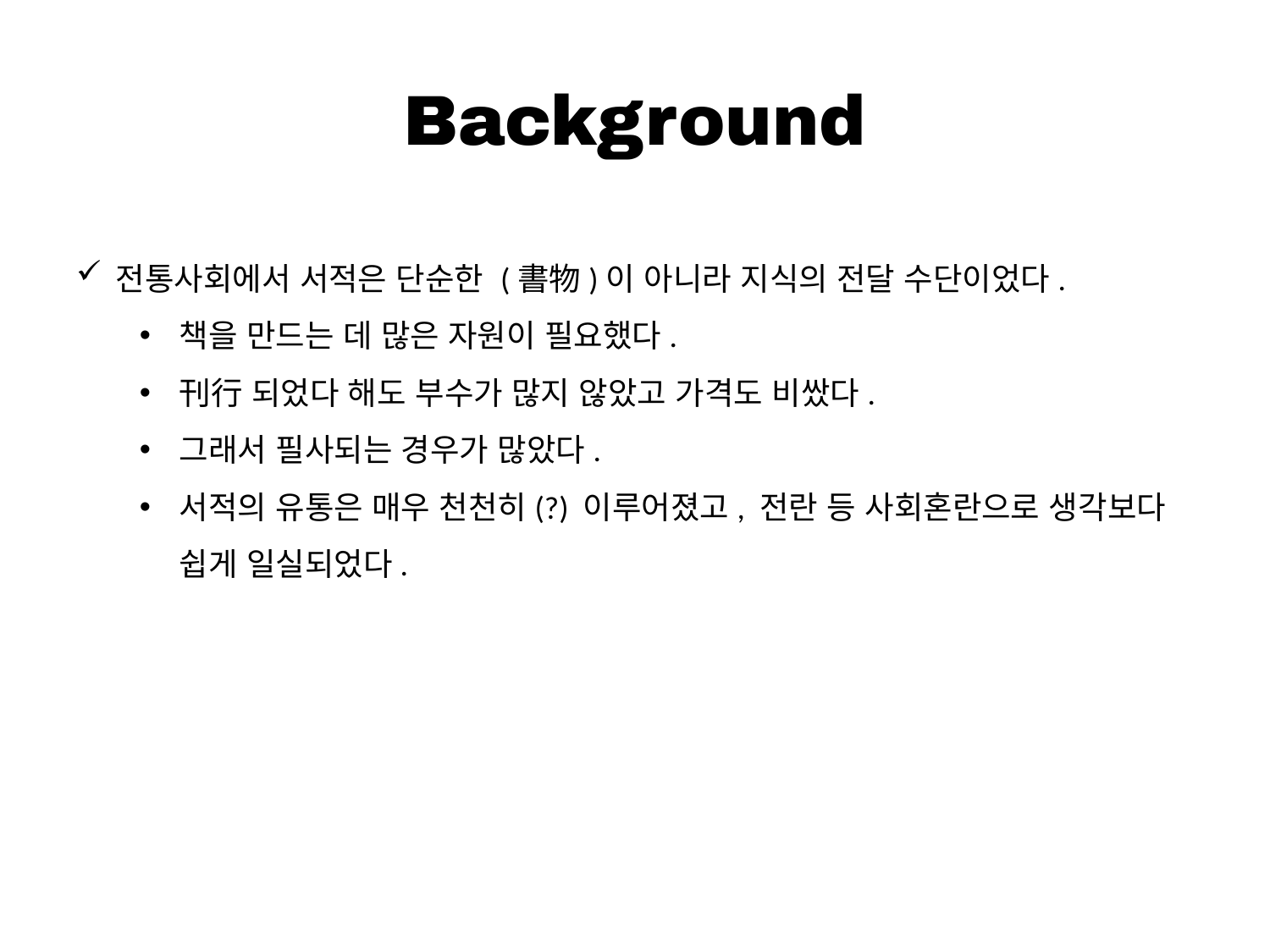

Background
전통사회에서 서적은 단순한 (書物)이 아니라 지식의 전달 수단이었다.
책을 만드는 데 많은 자원이 필요했다.
刊行 되었다 해도 부수가 많지 않았고 가격도 비쌌다.
그래서 필사되는 경우가 많았다.
서적의 유통은 매우 천천히(?) 이루어졌고, 전란 등 사회혼란으로 생각보다 쉽게 일실되었다.